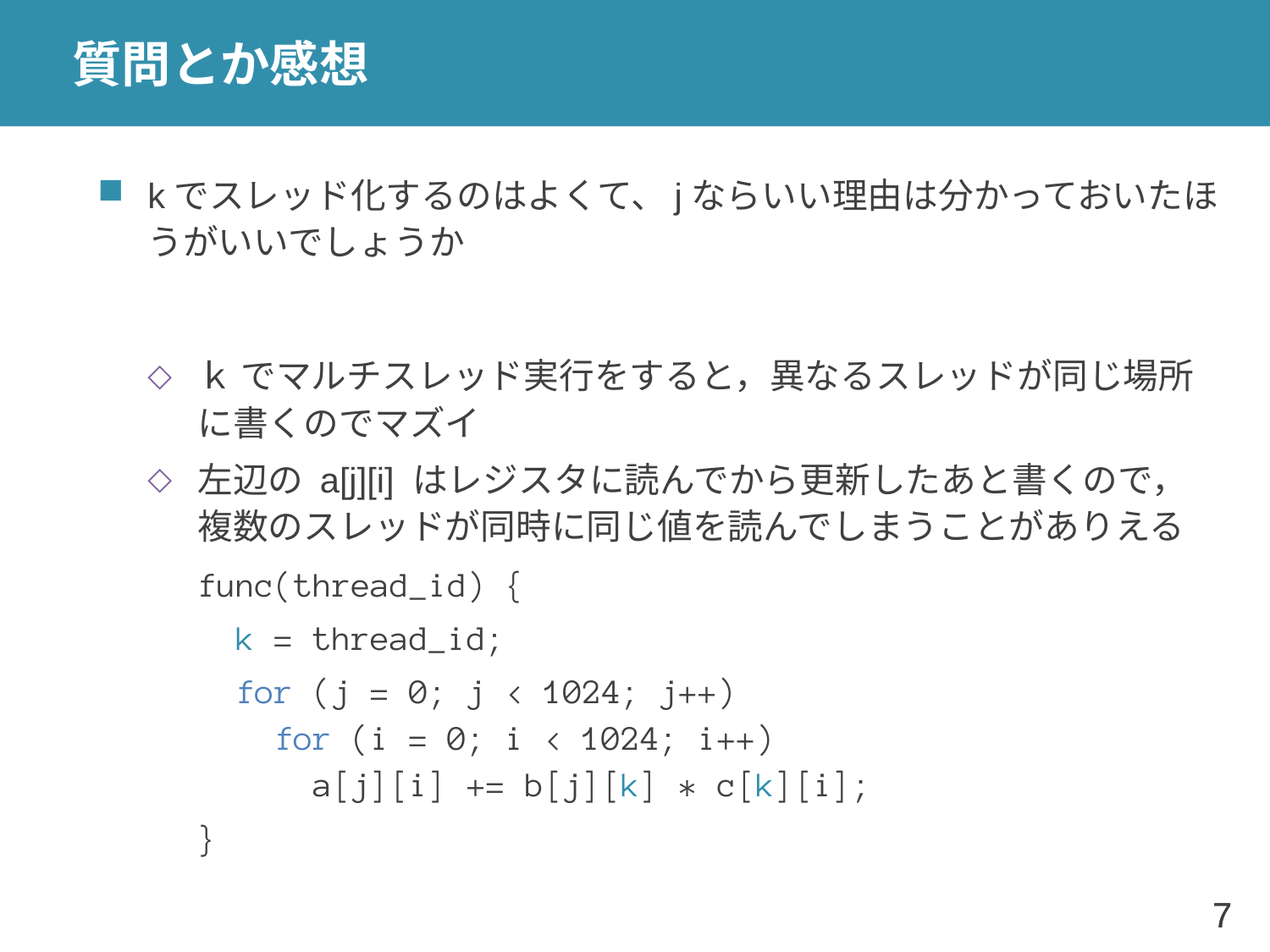

# 質問とか感想
kでスレッド化するのはよくて、jならいい理由は分かっておいたほうがいいでしょうか

ｋ でマルチスレッド実行をすると，異なるスレッドが同じ場所に書くのでマズイ
左辺の a[j][i] はレジスタに読んでから更新したあと書くので，複数のスレッドが同時に同じ値を読んでしまうことがありえる
func(thread_id) {
  k = thread_id;
  for (j = 0; j < 1024; j++)
    for (i = 0; i < 1024; i++)
      a[j][i] += b[j][k] * c[k][i];
}